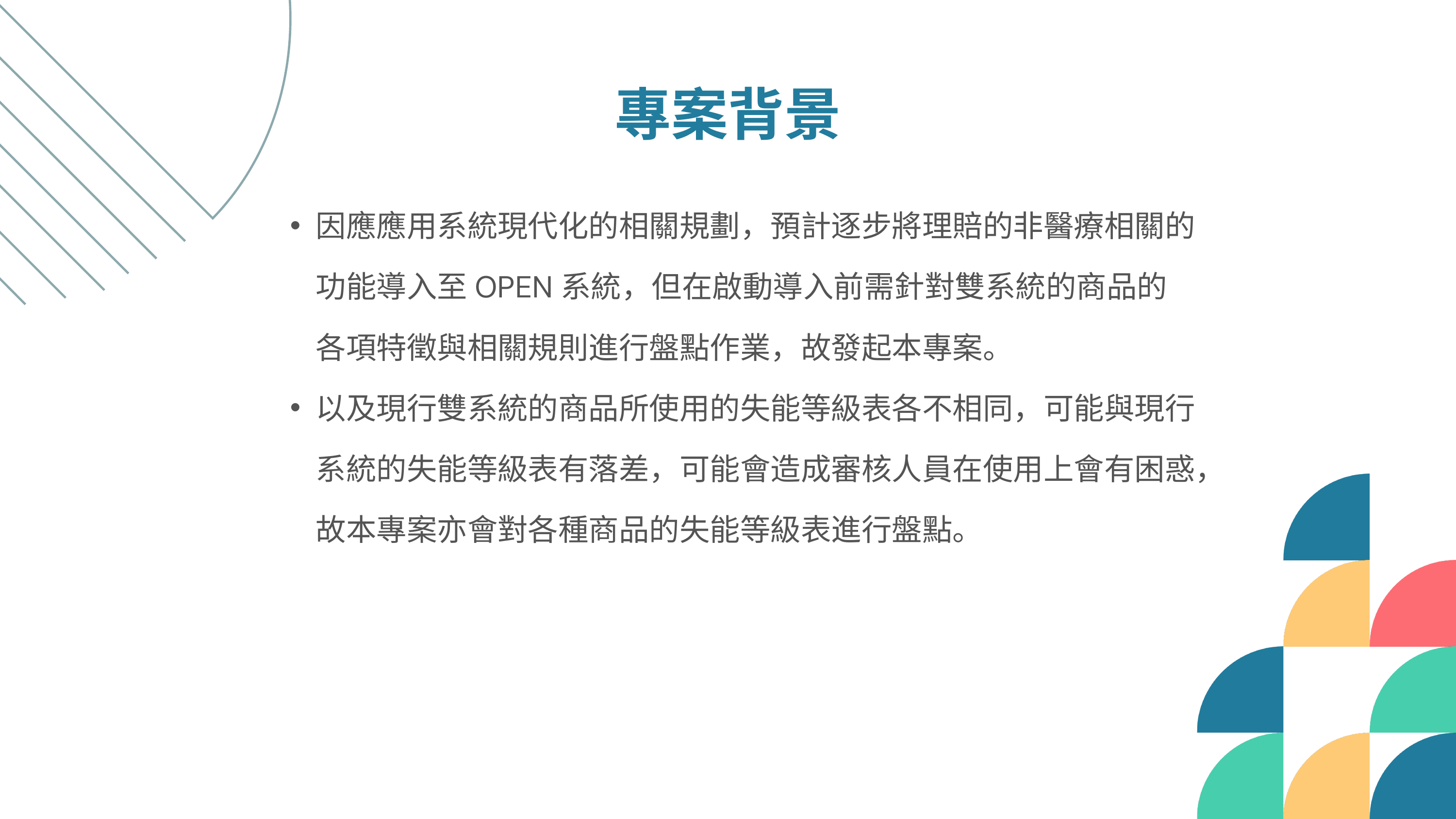

專案背景
因應應用系統現代化的相關規劃，預計逐步將理賠的非醫療相關的功能導入至OPEN系統，但在啟動導入前需針對雙系統的商品的各項特徵與相關規則進行盤點作業，故發起本專案。
以及現行雙系統的商品所使用的失能等級表各不相同，可能與現行系統的失能等級表有落差，可能會造成審核人員在使用上會有困惑，故本專案亦會對各種商品的失能等級表進行盤點。